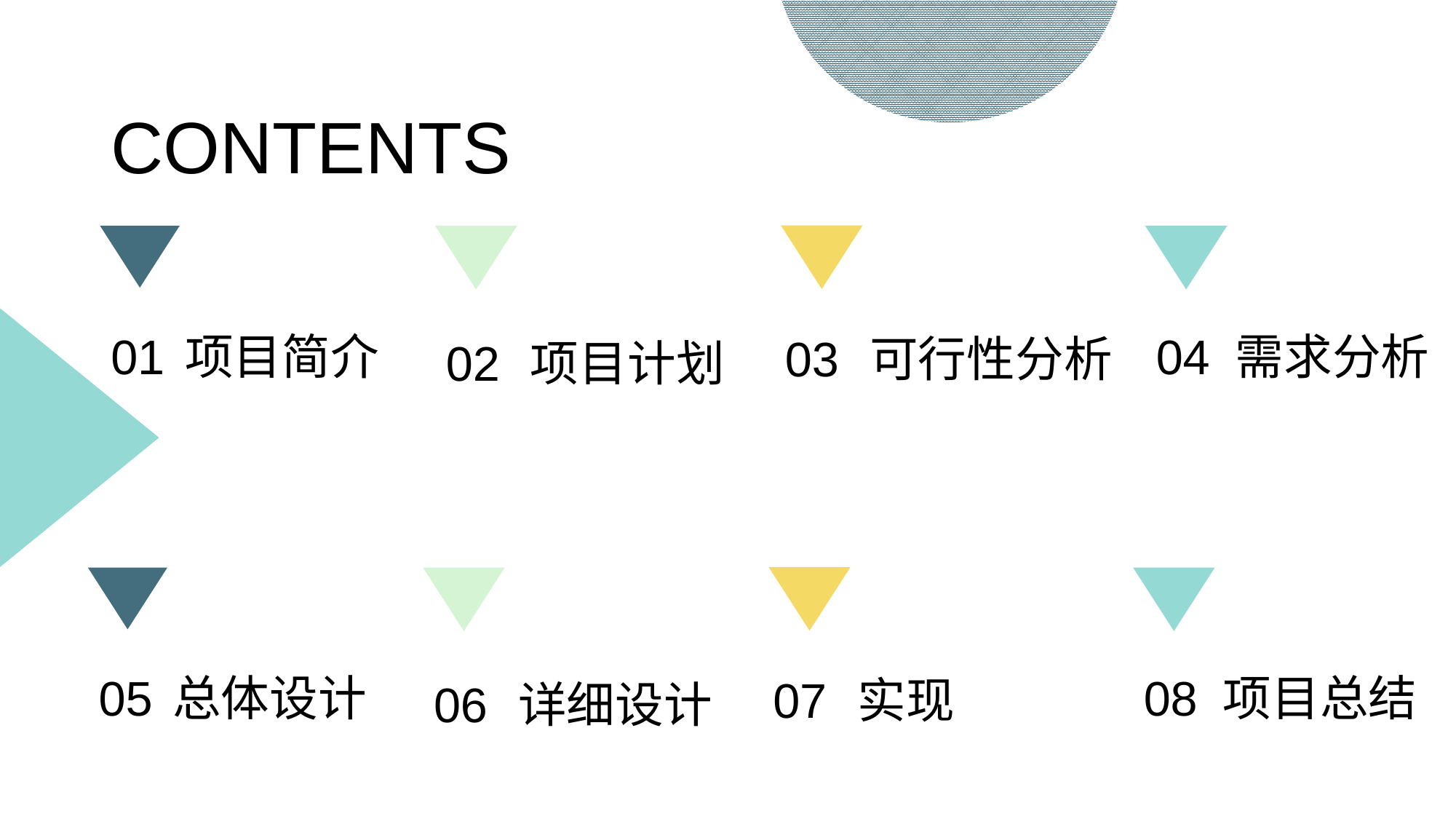

CONTENTS

04
需求分析
01
项目简介
03
可行性分析
02
项目计划

08
项目总结
05
总体设计
07
实现
06
详细设计